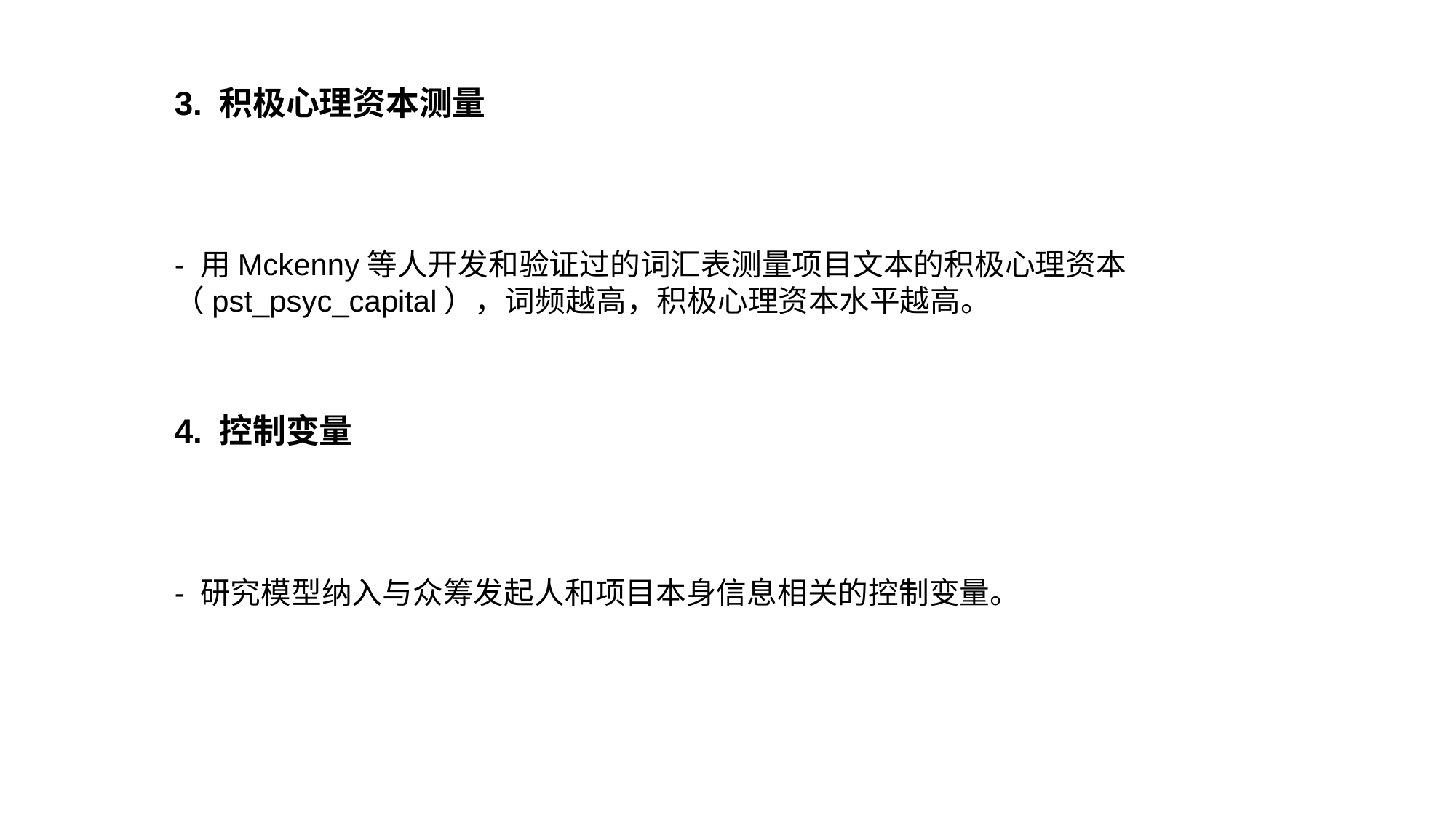

3. 积极心理资本测量

- 用Mckenny等人开发和验证过的词汇表测量项目文本的积极心理资本（pst_psyc_capital），词频越高，积极心理资本水平越高。
4. 控制变量
- 研究模型纳入与众筹发起人和项目本身信息相关的控制变量。